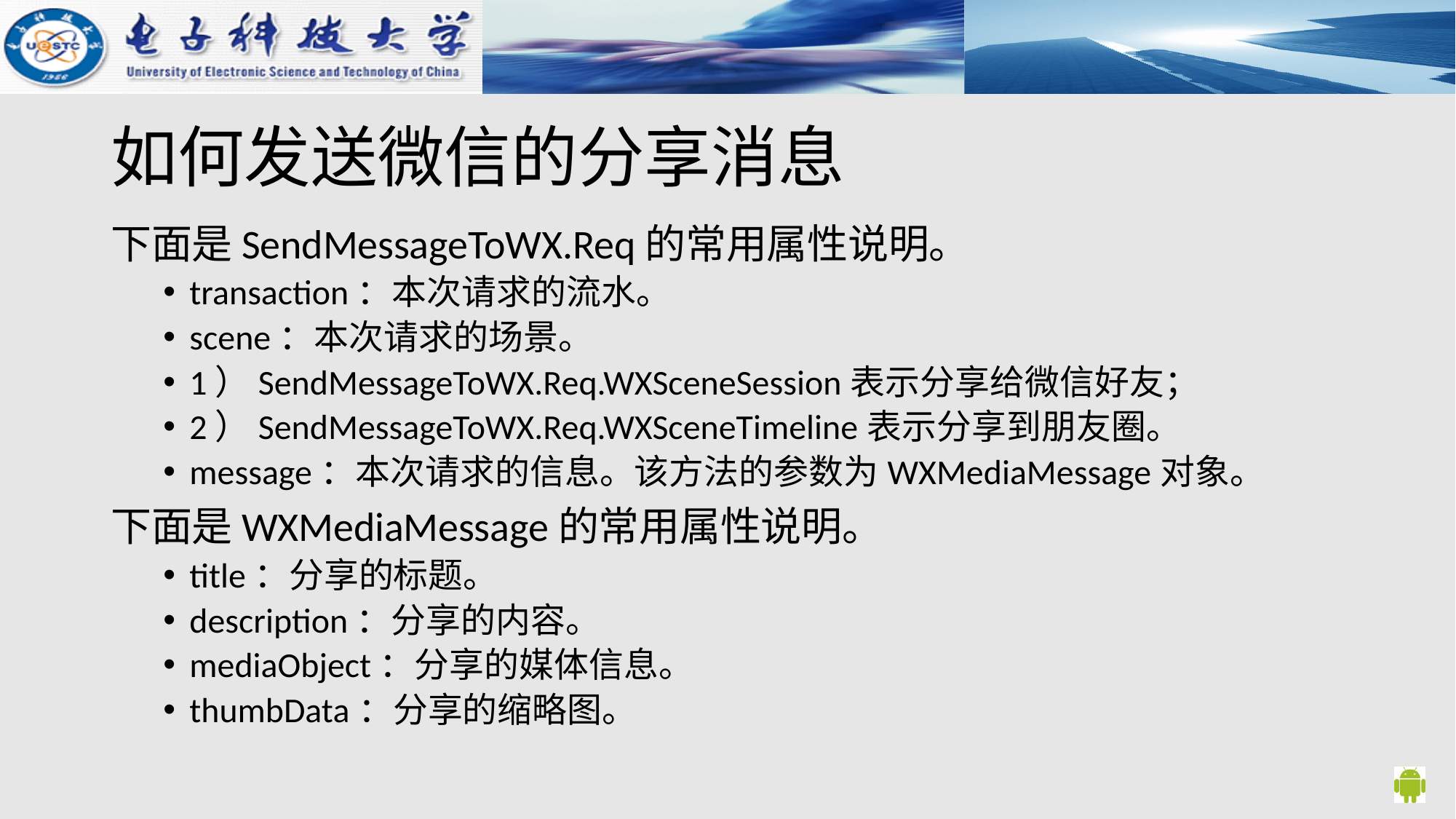

# 如何发送微信的分享消息
下面是SendMessageToWX.Req的常用属性说明。
transaction：本次请求的流水。
scene：本次请求的场景。
1）SendMessageToWX.Req.WXSceneSession表示分享给微信好友；
2）SendMessageToWX.Req.WXSceneTimeline表示分享到朋友圈。
message：本次请求的信息。该方法的参数为WXMediaMessage对象。
下面是WXMediaMessage的常用属性说明。
title：分享的标题。
description：分享的内容。
mediaObject：分享的媒体信息。
thumbData：分享的缩略图。